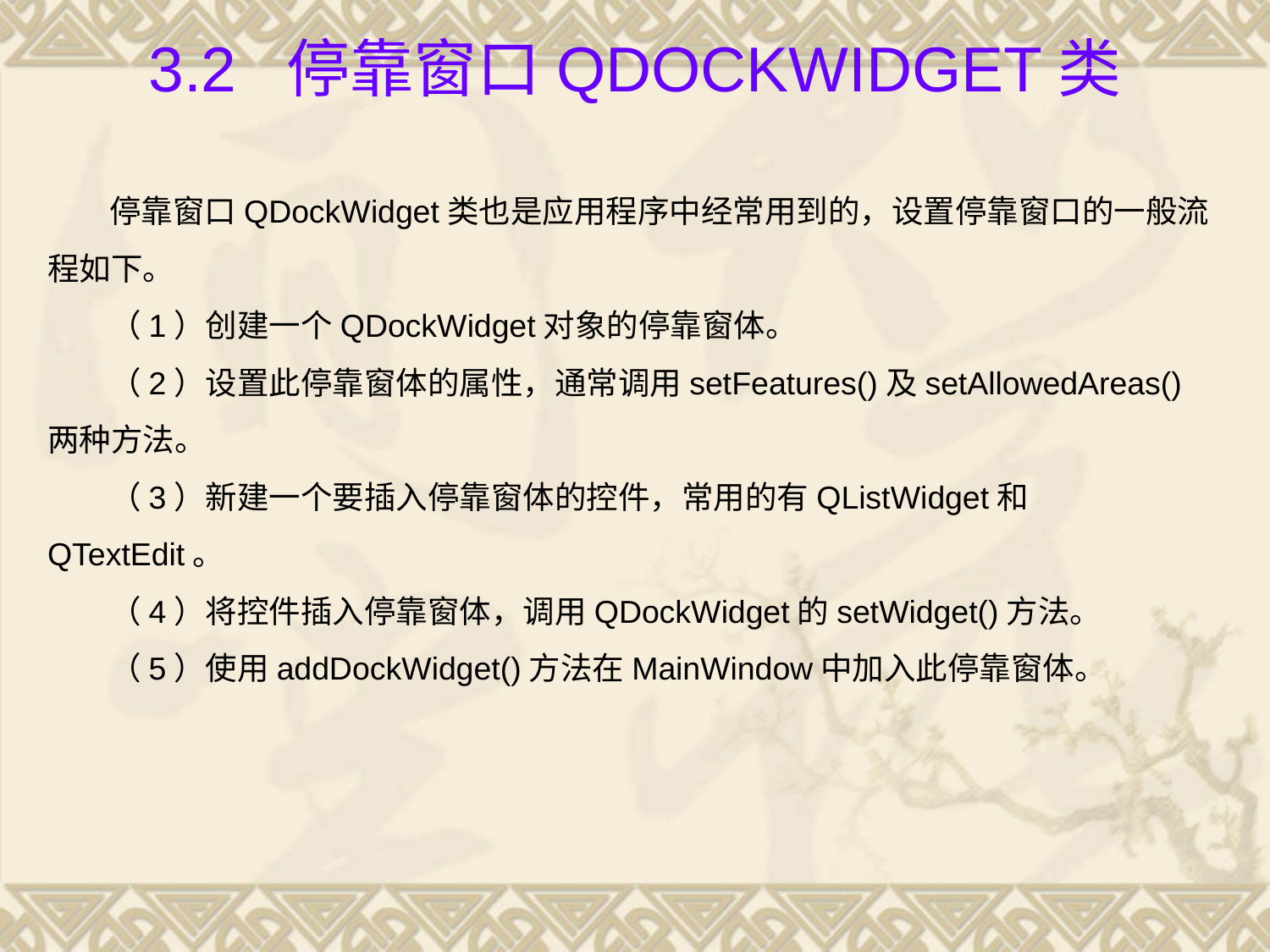

# 3.2  停靠窗口QDockWidget类
停靠窗口QDockWidget类也是应用程序中经常用到的，设置停靠窗口的一般流程如下。
（1）创建一个QDockWidget对象的停靠窗体。
（2）设置此停靠窗体的属性，通常调用setFeatures()及setAllowedAreas()两种方法。
（3）新建一个要插入停靠窗体的控件，常用的有QListWidget和QTextEdit。
（4）将控件插入停靠窗体，调用QDockWidget的setWidget()方法。
（5）使用addDockWidget()方法在MainWindow中加入此停靠窗体。